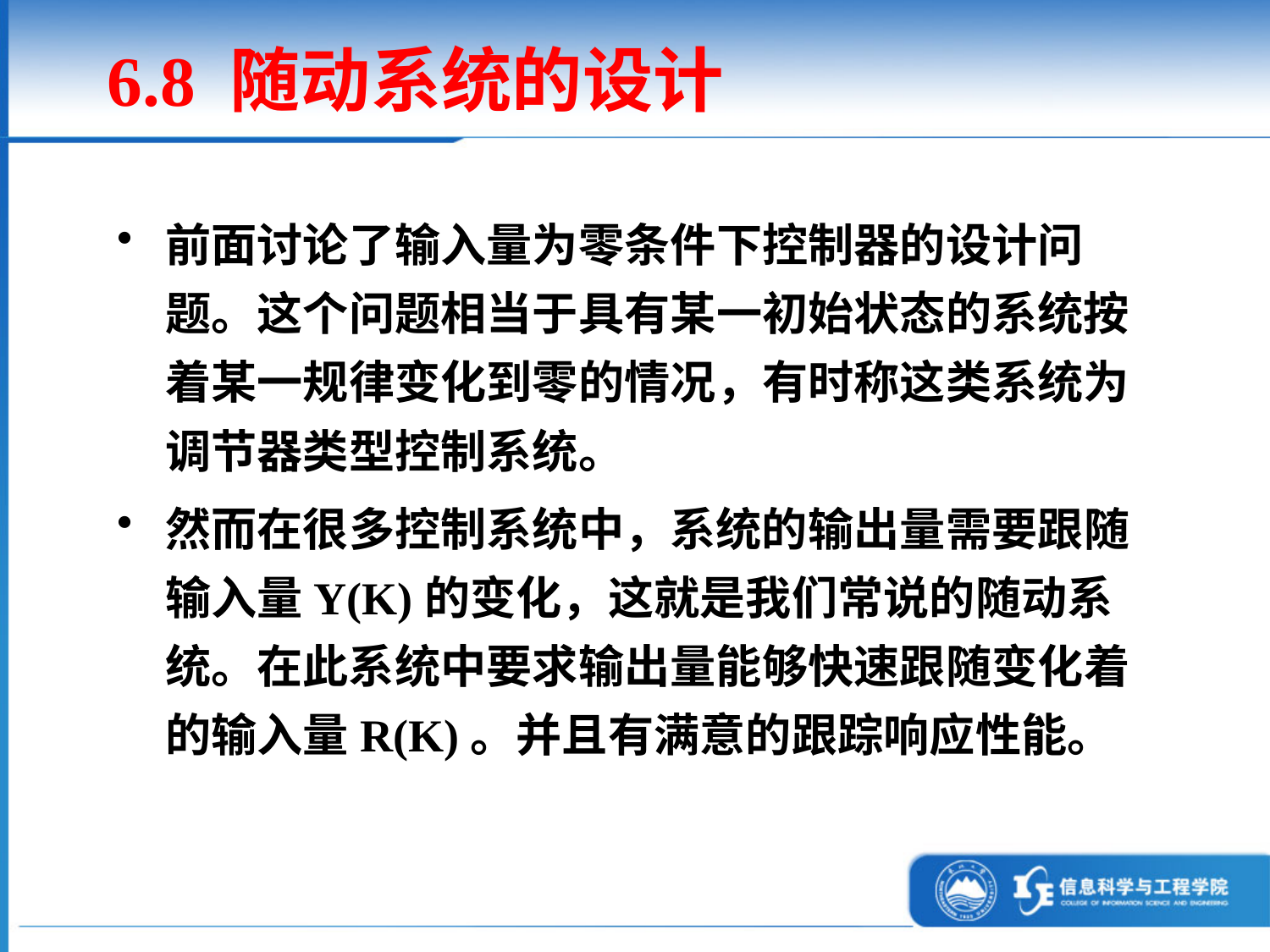

6.8 随动系统的设计
前面讨论了输入量为零条件下控制器的设计问题。这个问题相当于具有某一初始状态的系统按着某一规律变化到零的情况，有时称这类系统为调节器类型控制系统。
然而在很多控制系统中，系统的输出量需要跟随输入量Y(K)的变化，这就是我们常说的随动系统。在此系统中要求输出量能够快速跟随变化着的输入量R(K)。并且有满意的跟踪响应性能。